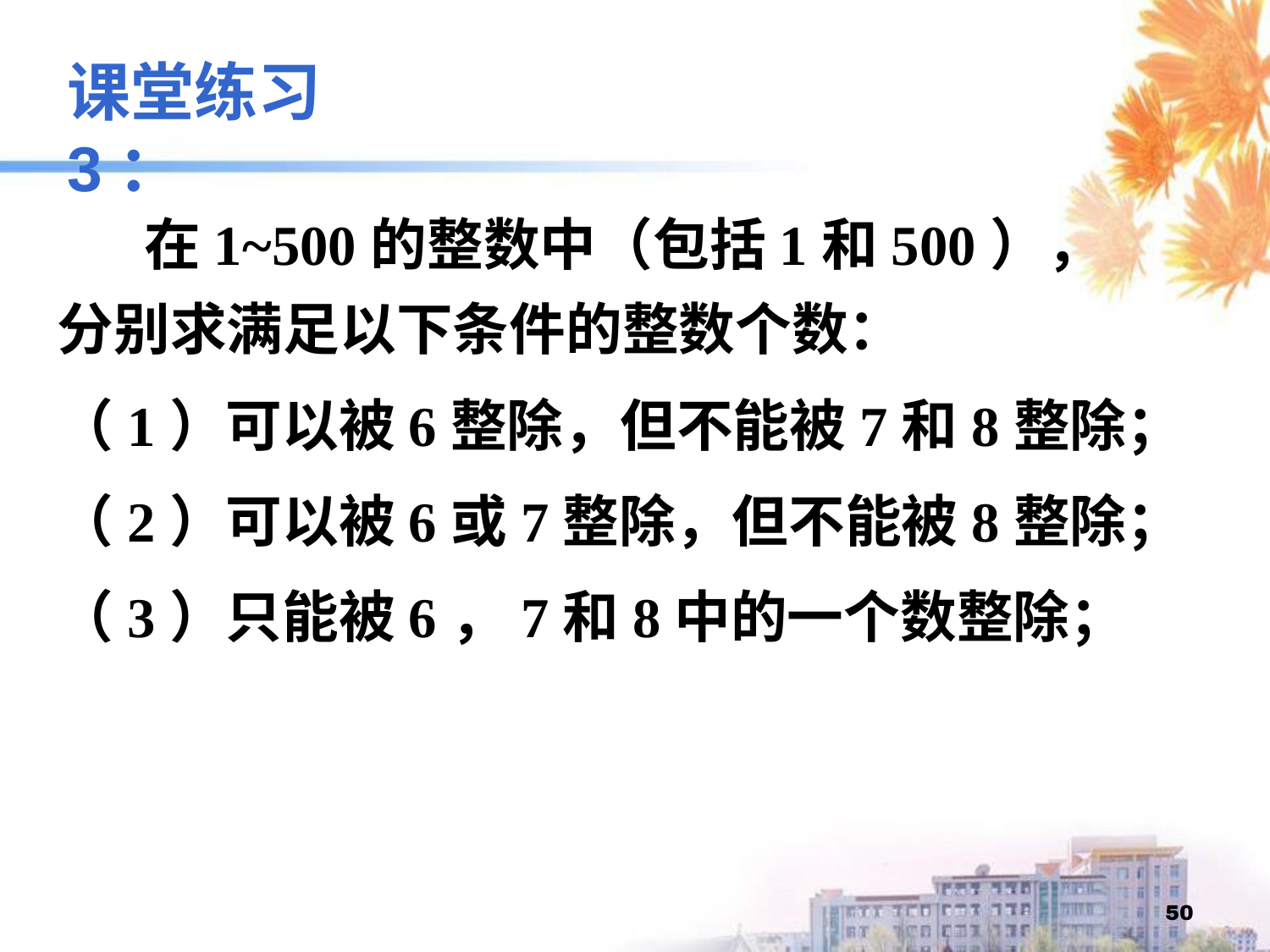

课堂练习3：
           在1~500的整数中（包括1和500），分别求满足以下条件的整数个数：
（1）可以被6整除，但不能被7和8整除；
（2）可以被6或7整除，但不能被8整除；
（3）只能被6，7和8中的一个数整除；
50